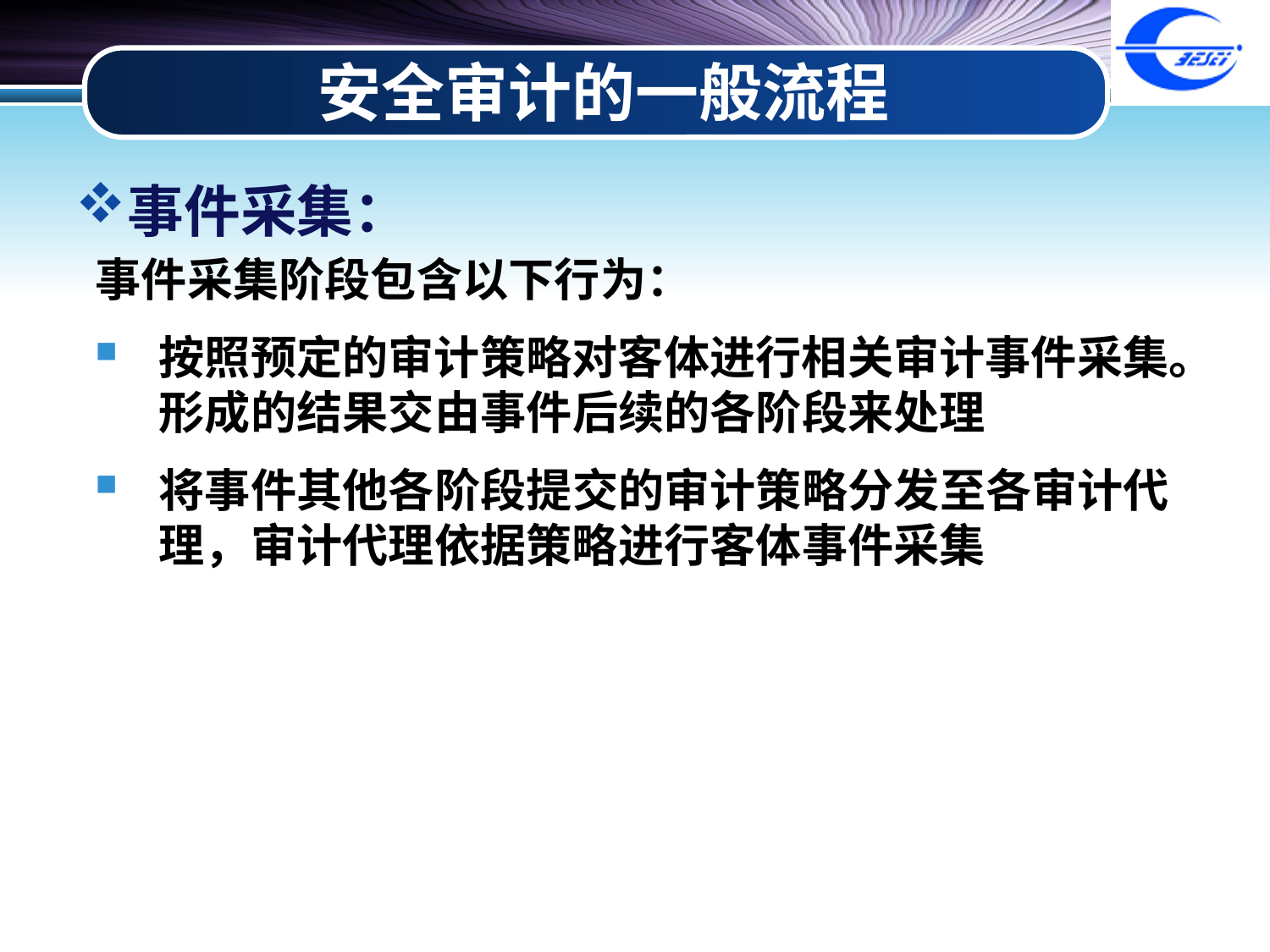

# 安全审计的一般流程
事件采集：
事件采集阶段包含以下行为：
按照预定的审计策略对客体进行相关审计事件采集。形成的结果交由事件后续的各阶段来处理
将事件其他各阶段提交的审计策略分发至各审计代理，审计代理依据策略进行客体事件采集